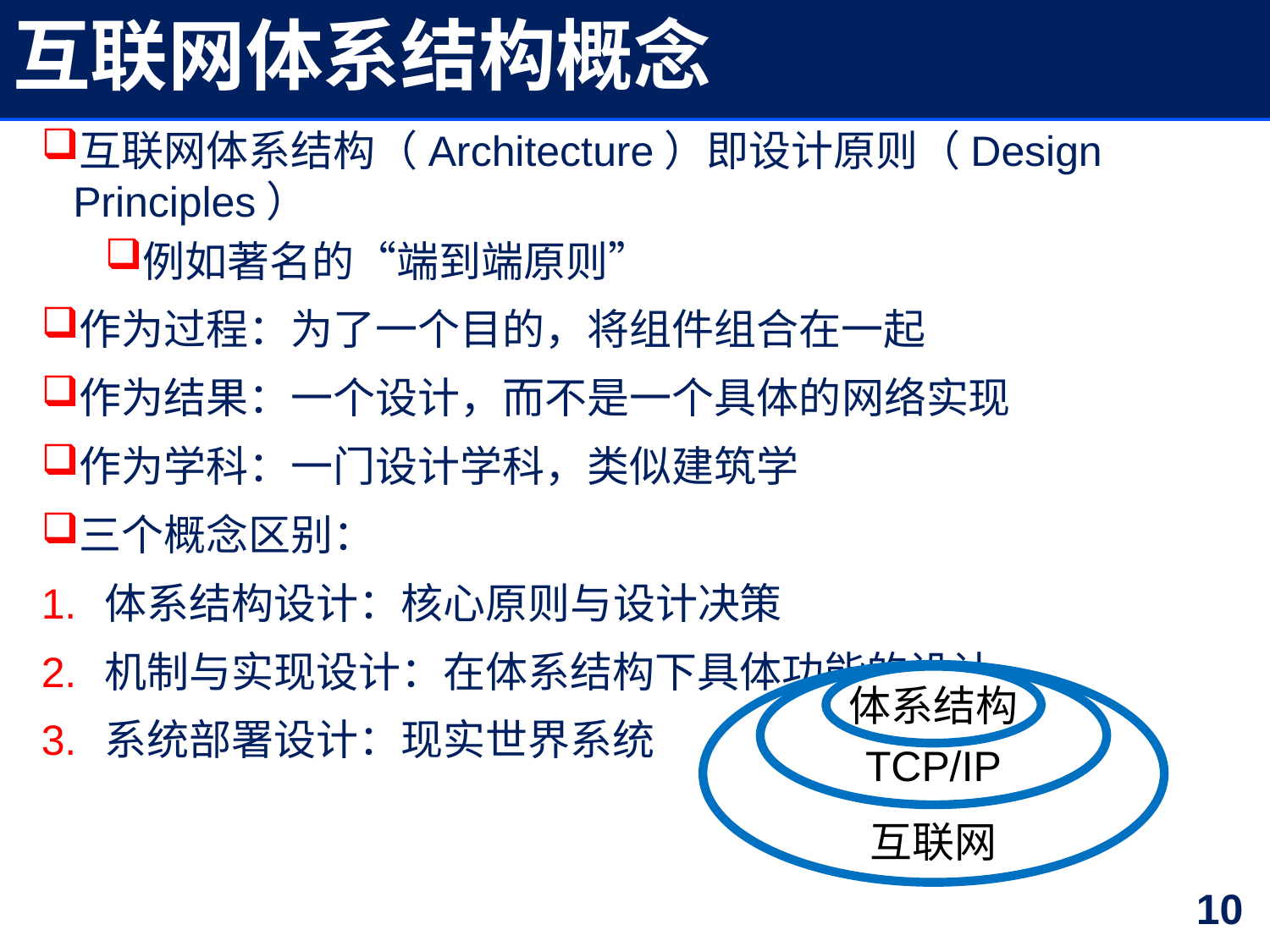

# 互联网体系结构概念
互联网体系结构（Architecture）即设计原则（Design Principles）
例如著名的“端到端原则”
作为过程：为了一个目的，将组件组合在一起
作为结果：一个设计，而不是一个具体的网络实现
作为学科：一门设计学科，类似建筑学
三个概念区别：
体系结构设计：核心原则与设计决策
机制与实现设计：在体系结构下具体功能的设计
系统部署设计：现实世界系统

互联网

TCP/IP
体系结构
10